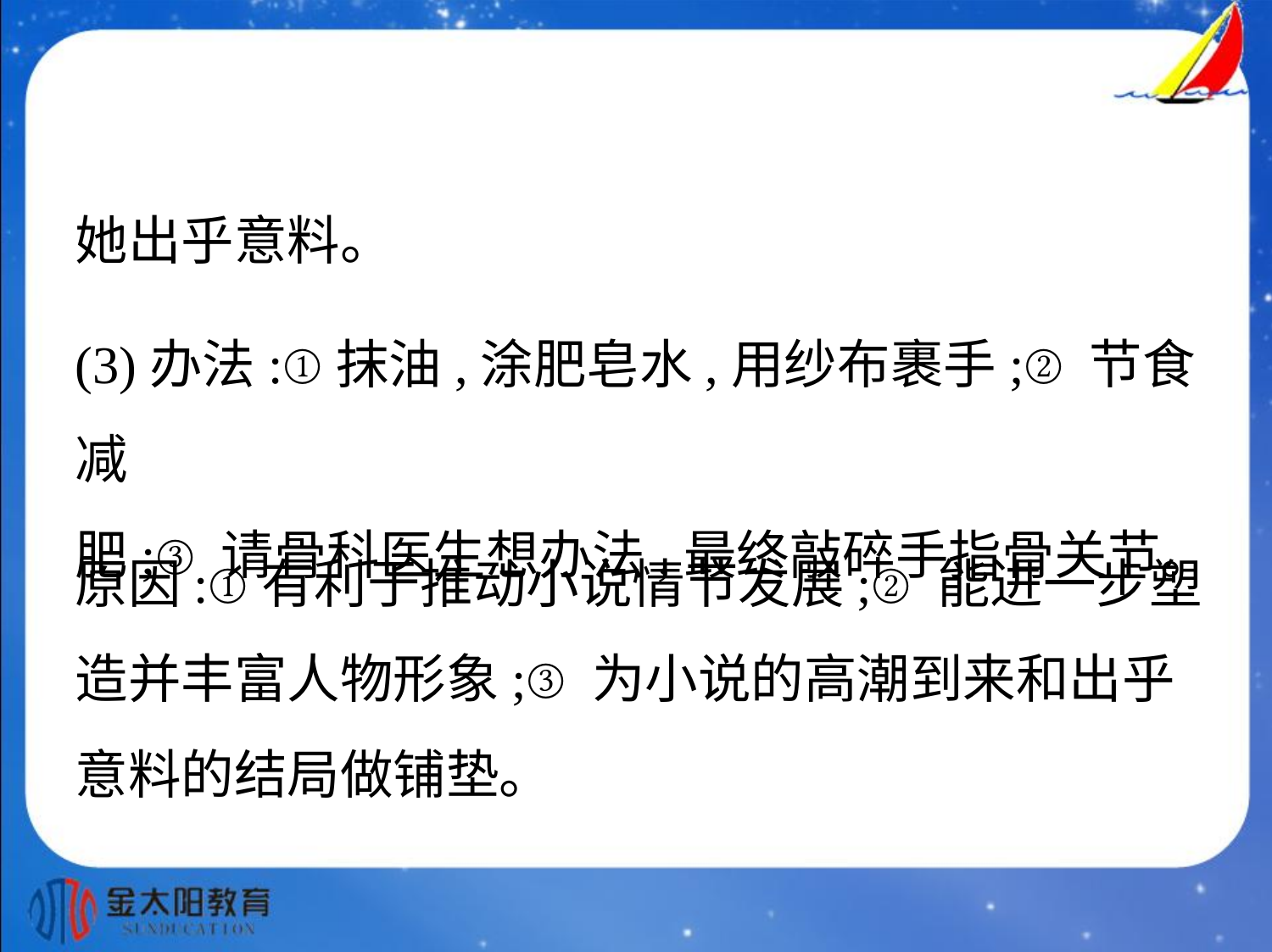

她出乎意料。
(3)办法:①抹油,涂肥皂水,用纱布裹手;②节食减
肥;③请骨科医生想办法,最终敲碎手指骨关节。
原因:①有利于推动小说情节发展;②能进一步塑
造并丰富人物形象;③为小说的高潮到来和出乎
意料的结局做铺垫。